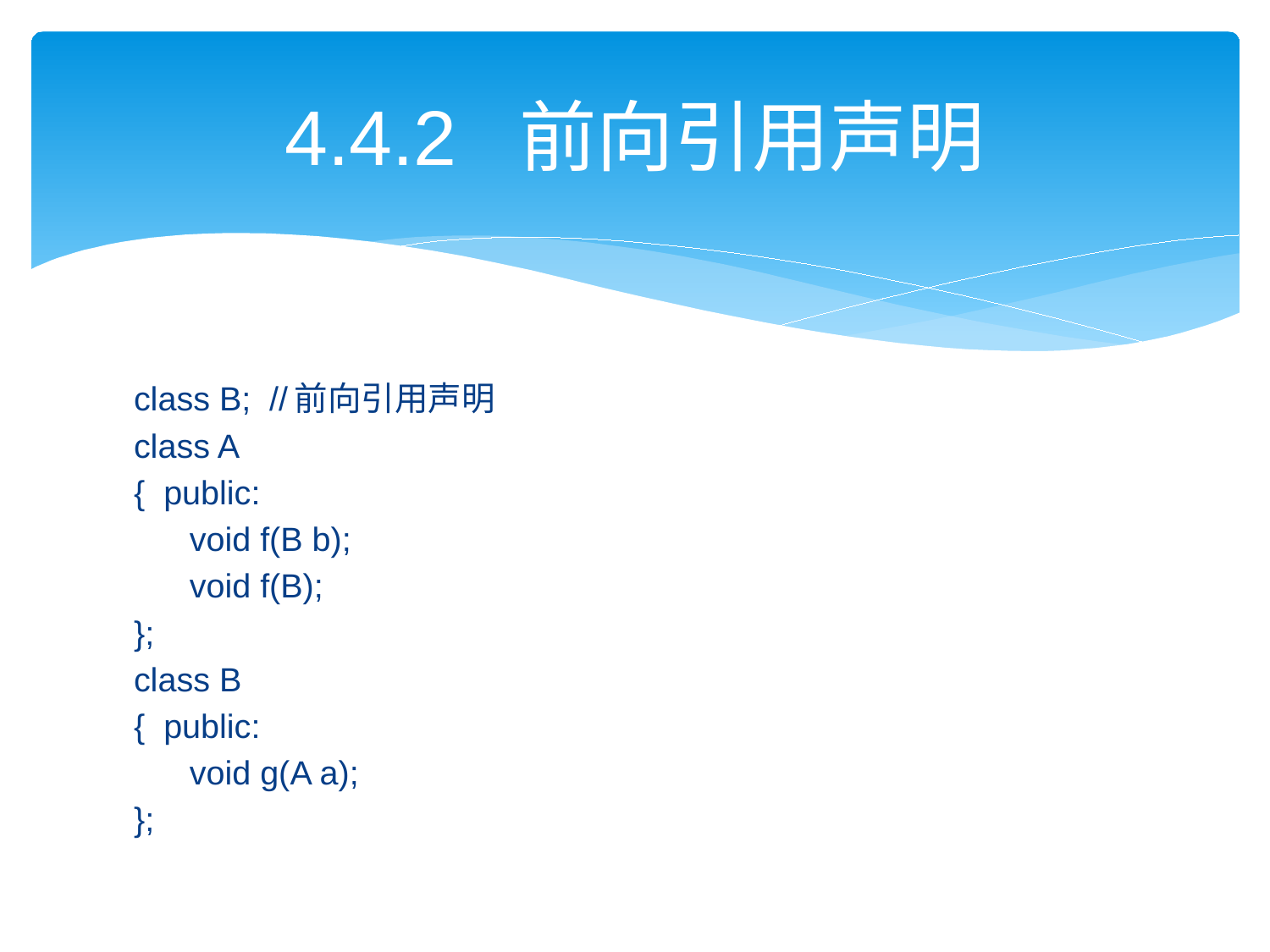

# 4.4.2  前向引用声明
class B;  //前向引用声明
class A
{  public:
      void f(B b);
      void f(B);
};
class B
{  public:
      void g(A a);
};